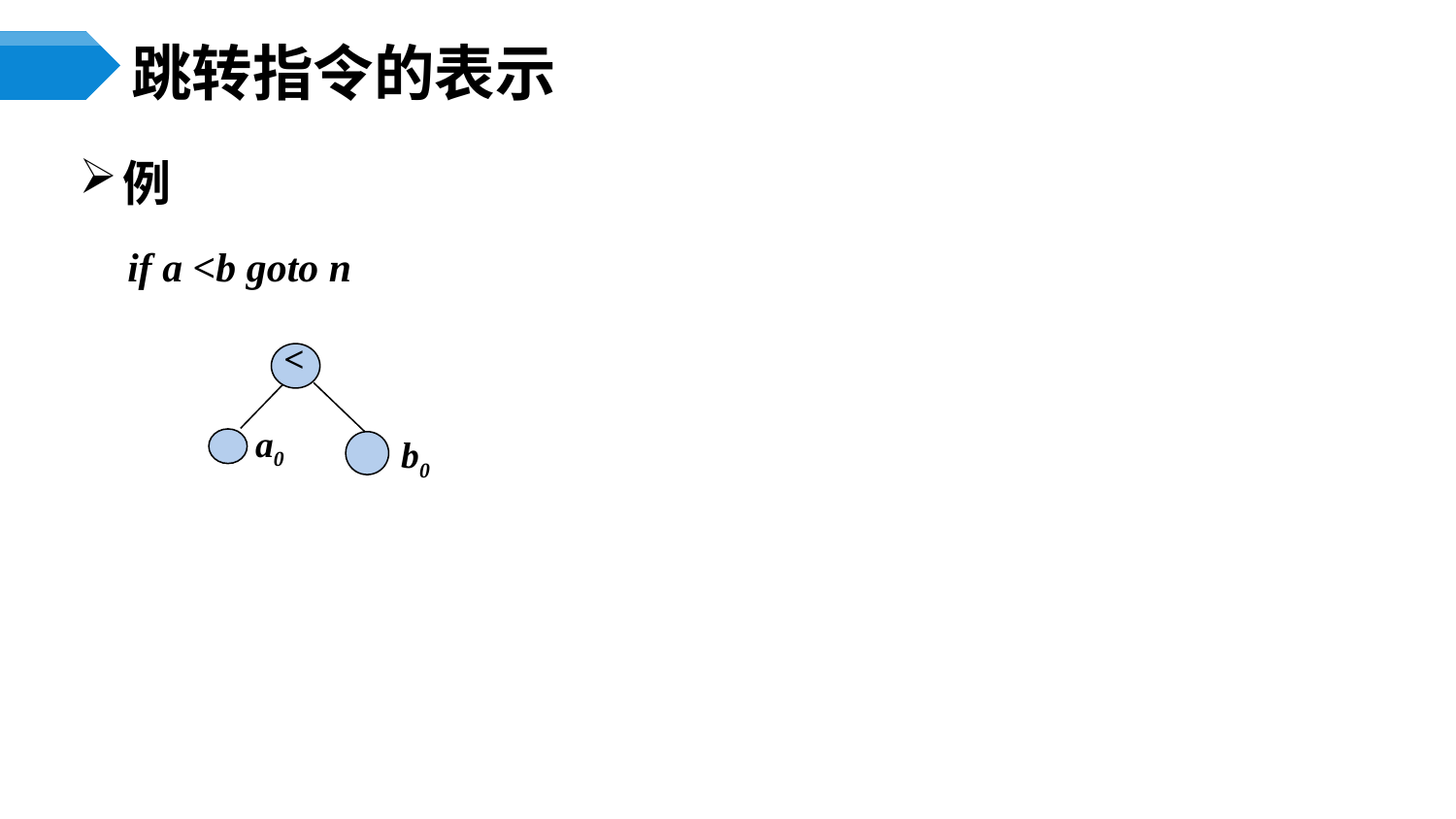

# 跳转指令的表示
例
if a <b goto n
<

a0
b0